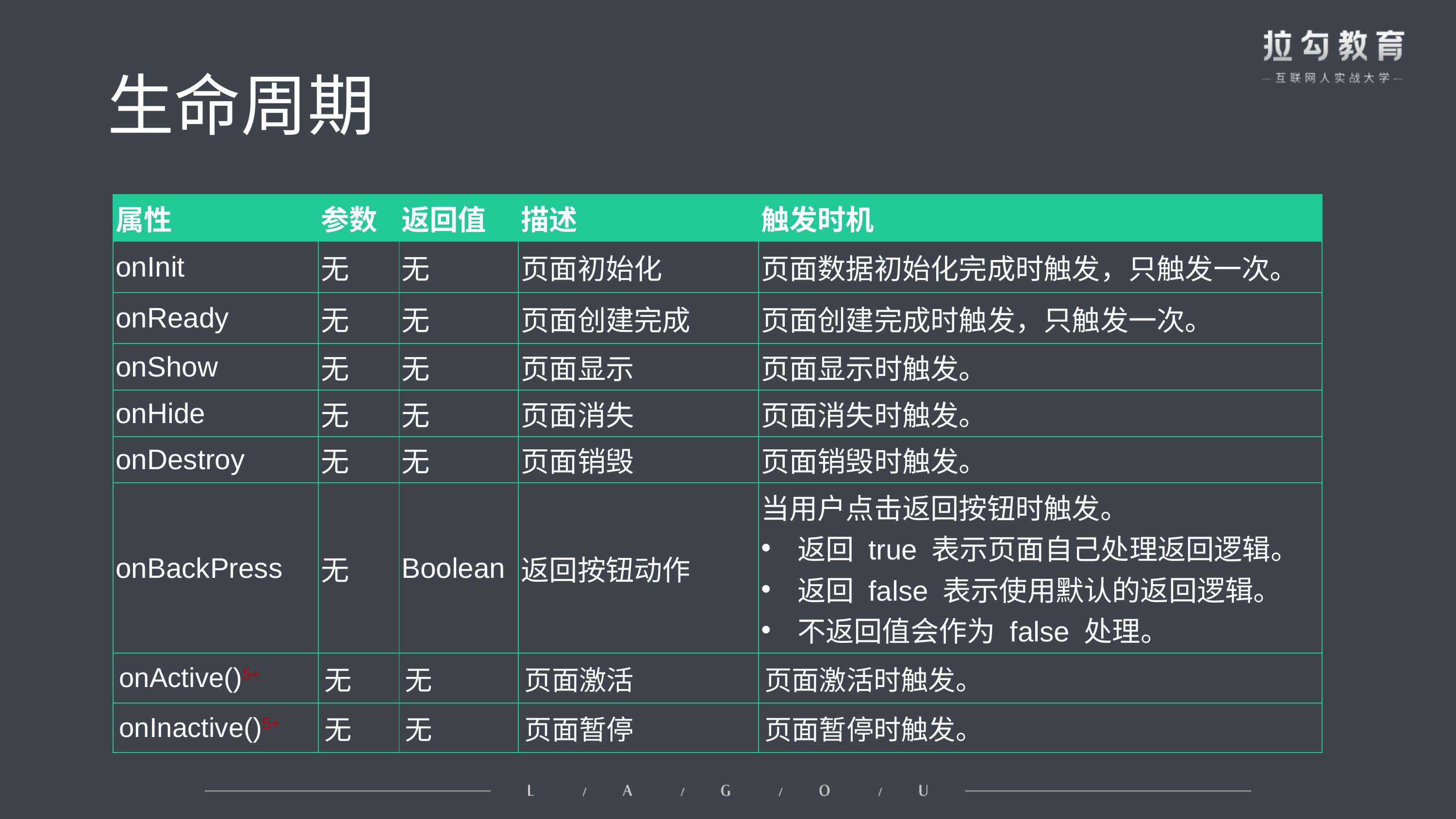

# 生命周期
| 属性 | 参数 | 返回值 | 描述 | 触发时机 |
| --- | --- | --- | --- | --- |
| onInit | 无 | 无 | 页面初始化 | 页面数据初始化完成时触发，只触发一次。 |
| onReady | 无 | 无 | 页面创建完成 | 页面创建完成时触发，只触发一次。 |
| onShow | 无 | 无 | 页面显示 | 页面显示时触发。 |
| onHide | 无 | 无 | 页面消失 | 页面消失时触发。 |
| onDestroy | 无 | 无 | 页面销毁 | 页面销毁时触发。 |
| onBackPress | 无 | Boolean | 返回按钮动作 | 当用户点击返回按钮时触发。 返回 true 表示页面自己处理返回逻辑。 返回 false 表示使用默认的返回逻辑。 不返回值会作为 false 处理。 |
| onActive()5+ | 无 | 无 | 页面激活 | 页面激活时触发。 |
| onInactive()5+ | 无 | 无 | 页面暂停 | 页面暂停时触发。 |